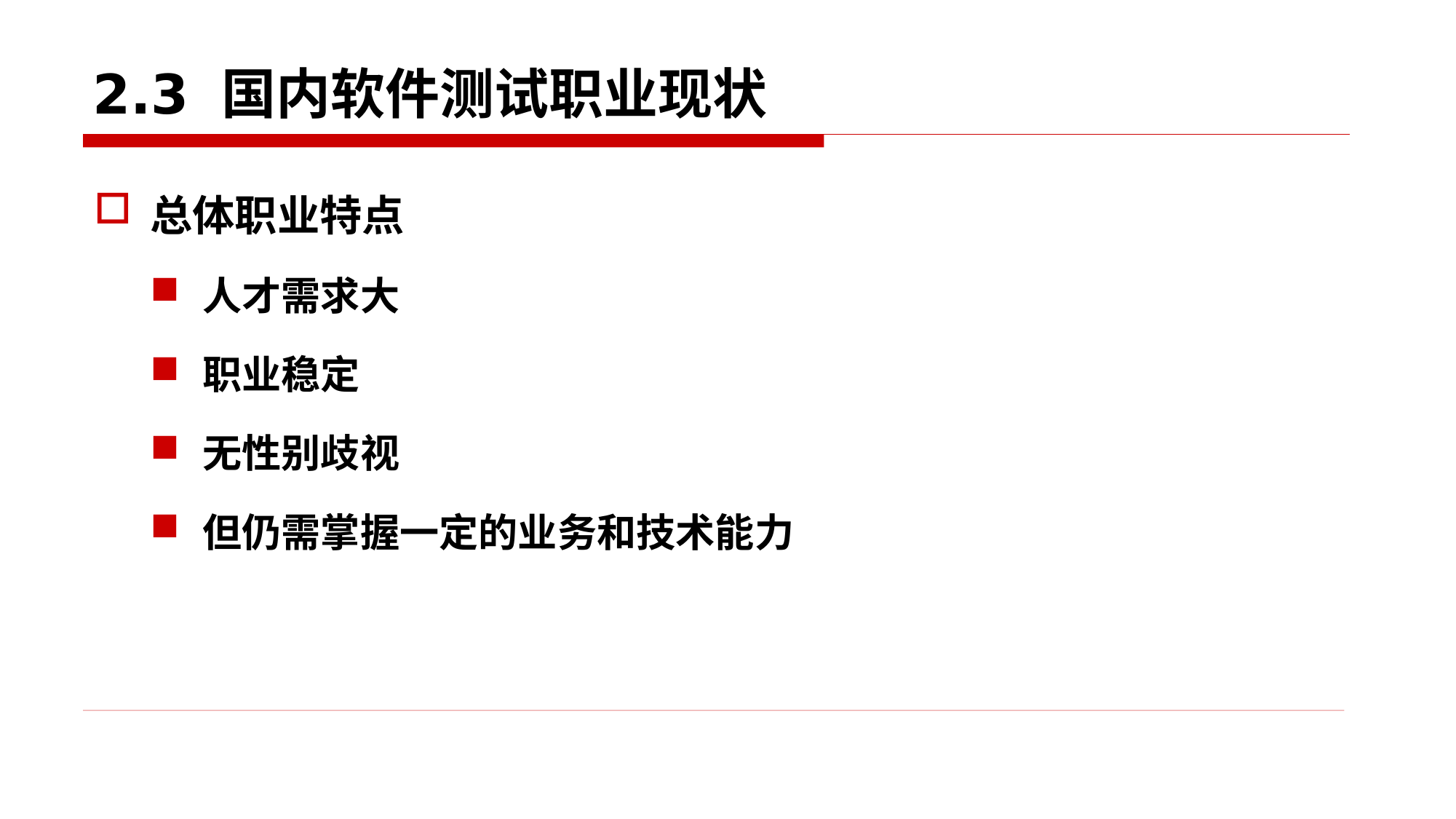

# 2.3 国内软件测试职业现状
总体职业特点
人才需求大
职业稳定
无性别歧视
但仍需掌握一定的业务和技术能力
12